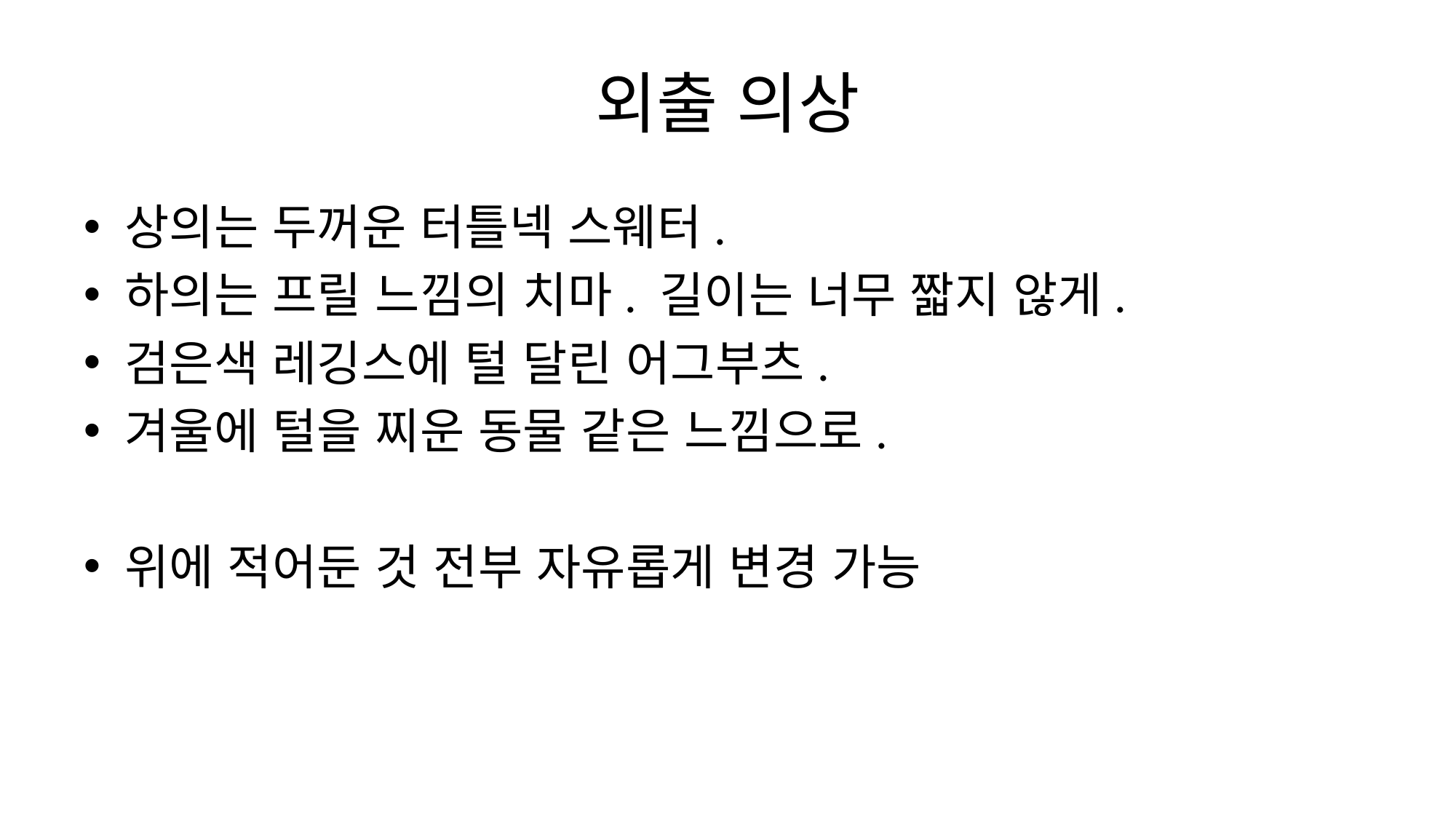

# 외출 의상
상의는 두꺼운 터틀넥 스웨터.
하의는 프릴 느낌의 치마. 길이는 너무 짧지 않게.
검은색 레깅스에 털 달린 어그부츠.
겨울에 털을 찌운 동물 같은 느낌으로.

위에 적어둔 것 전부 자유롭게 변경 가능